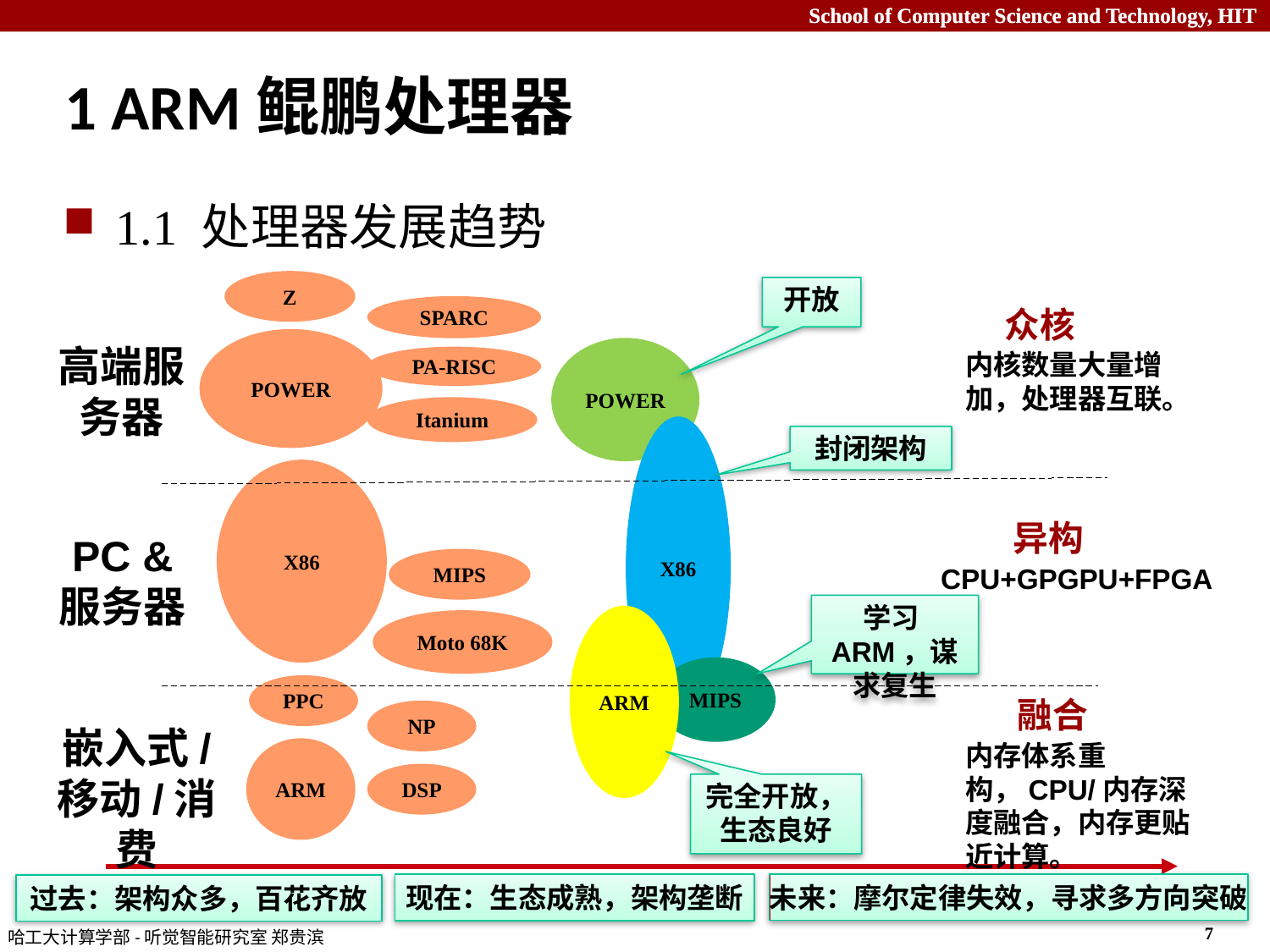

# 1 ARM鲲鹏处理器
1.1 处理器发展趋势
Z
SPARC
POWER
PA-RISC
Itanium
X86
MIPS
Moto 68K
PPC
NP
ARM
DSP
开放
封闭架构
学习ARM，谋求复生
完全开放，生态良好
众核
高端服务器
POWER
内核数量大量增加，处理器互联。
X86
异构
PC & 服务器
CPU+GPGPU+FPGA
ARM
MIPS
融合
嵌入式/
移动/消费
内存体系重构，CPU/内存深度融合，内存更贴近计算。
未来：摩尔定律失效，寻求多方向突破
现在：生态成熟，架构垄断
过去：架构众多，百花齐放